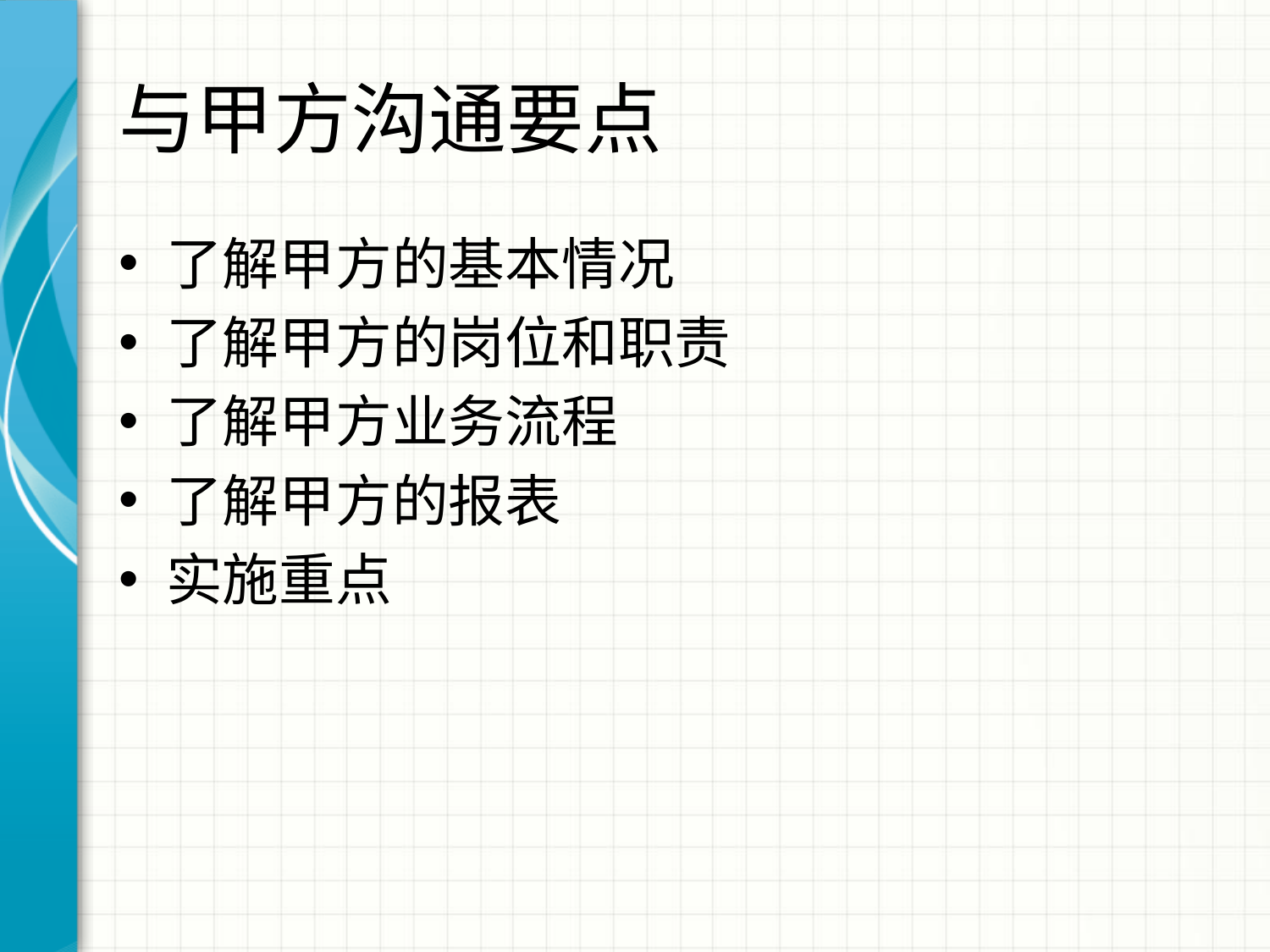

# 与甲方沟通要点
了解甲方的基本情况
了解甲方的岗位和职责
了解甲方业务流程
了解甲方的报表
实施重点